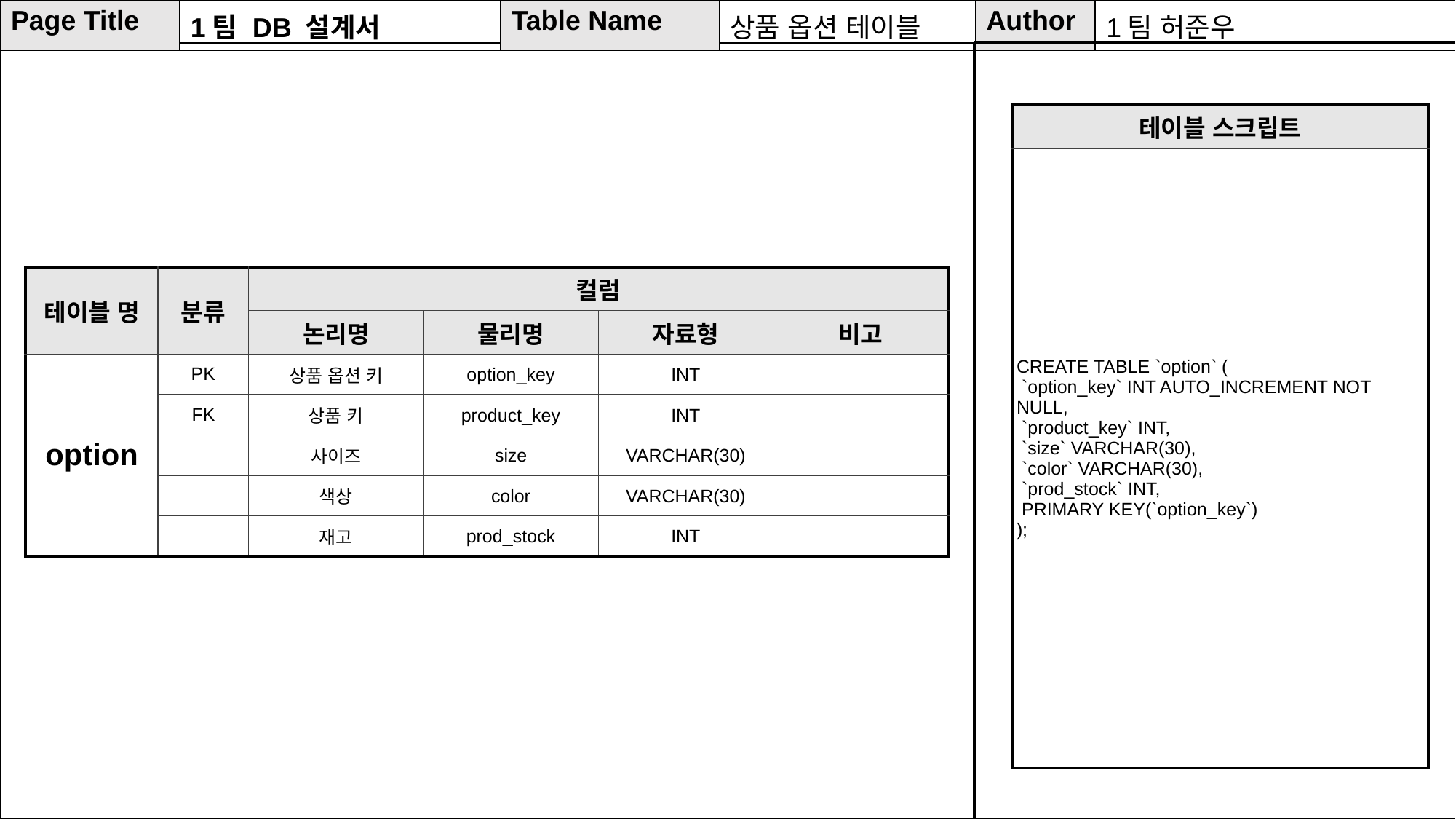

| Page Title | 1팀 DB 설계서 | Table Name | 상품 옵션 테이블 | Author | 1팀 허준우 |
| --- | --- | --- | --- | --- | --- |

| 테이블 스크립트 |
| --- |
| CREATE TABLE `option` ( `option\_key` INT AUTO\_INCREMENT NOT NULL, `product\_key` INT, `size` VARCHAR(30), `color` VARCHAR(30), `prod\_stock` INT, PRIMARY KEY(`option\_key`) ); |
| 테이블 명 | 분류 | 컬럼 |  |  |  |
| --- | --- | --- | --- | --- | --- |
|  |  | 논리명 | 물리명 | 자료형 | 비고 |
| option | PK | 상품 옵션 키 | option\_key | INT |  |
|  | FK | 상품 키 | product\_key | INT |  |
|  |  | 사이즈 | size | VARCHAR(30) |  |
|  |  | 색상 | color | VARCHAR(30) |  |
|  |  | 재고 | prod\_stock | INT |  |